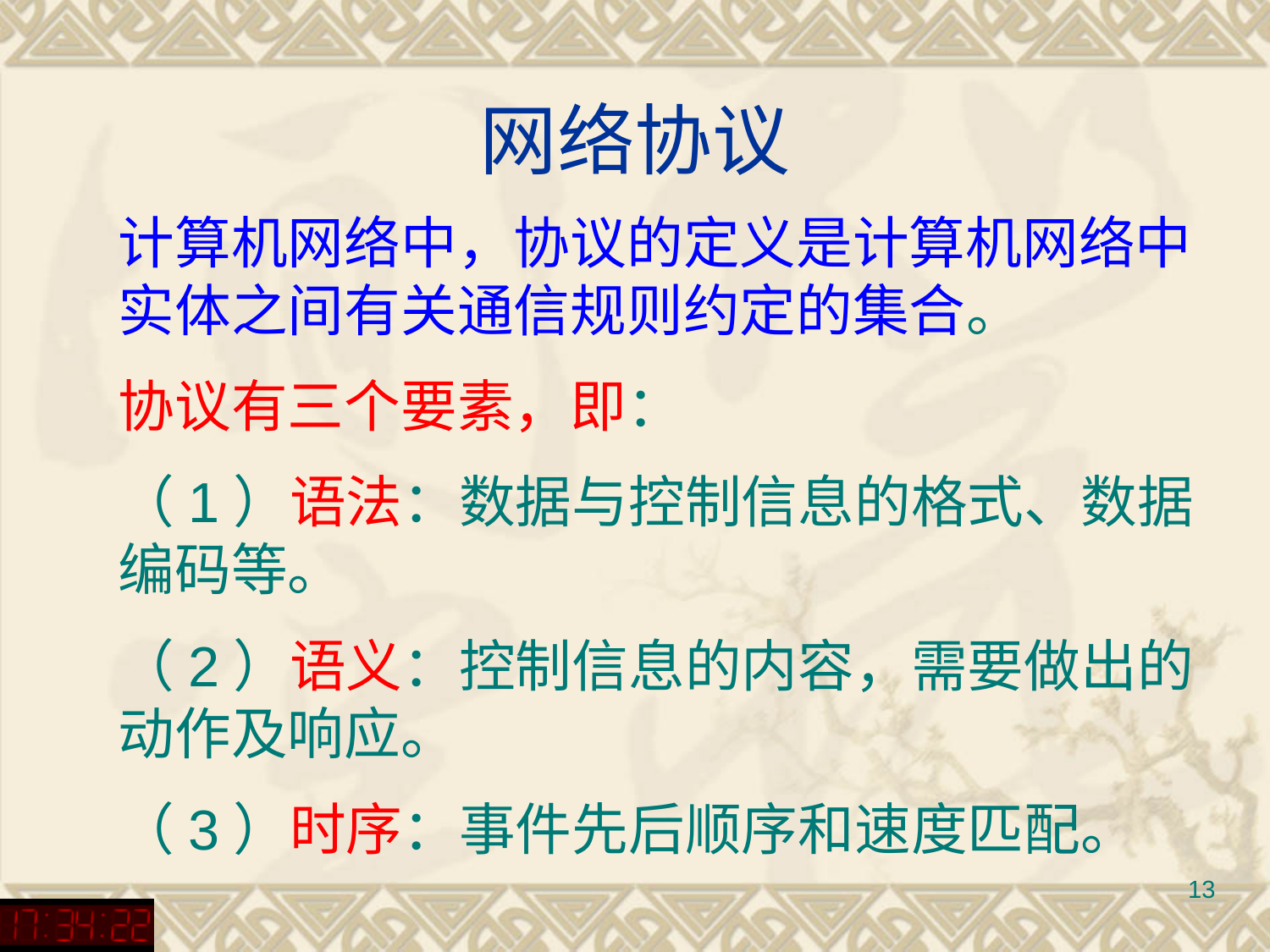

# 网络协议
计算机网络中，协议的定义是计算机网络中实体之间有关通信规则约定的集合。
协议有三个要素，即：
（1）语法：数据与控制信息的格式、数据编码等。
（2）语义：控制信息的内容，需要做出的动作及响应。
（3）时序：事件先后顺序和速度匹配。
13